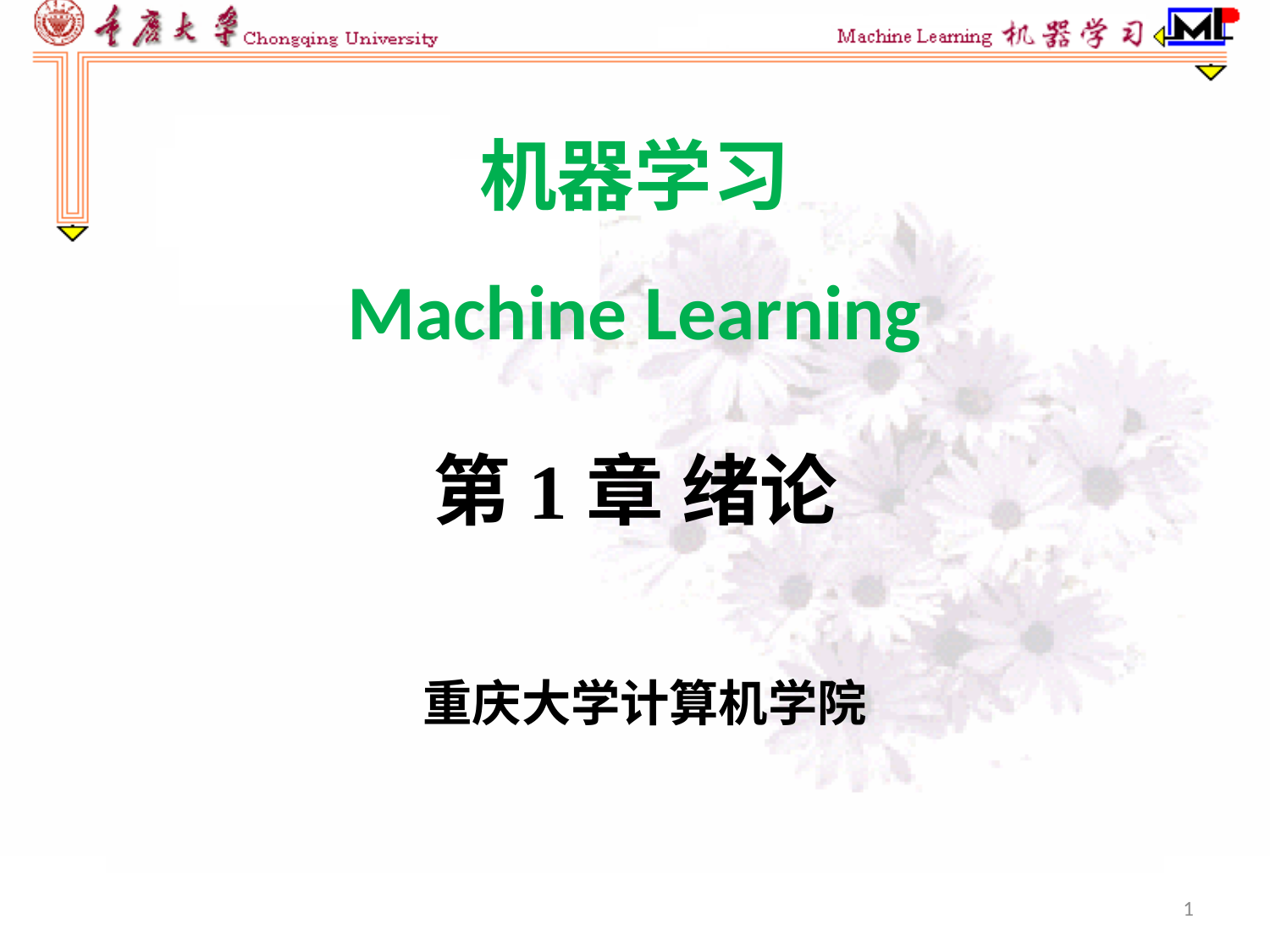

# 机器学习 Machine Learning
第1章 绪论
重庆大学计算机学院
1